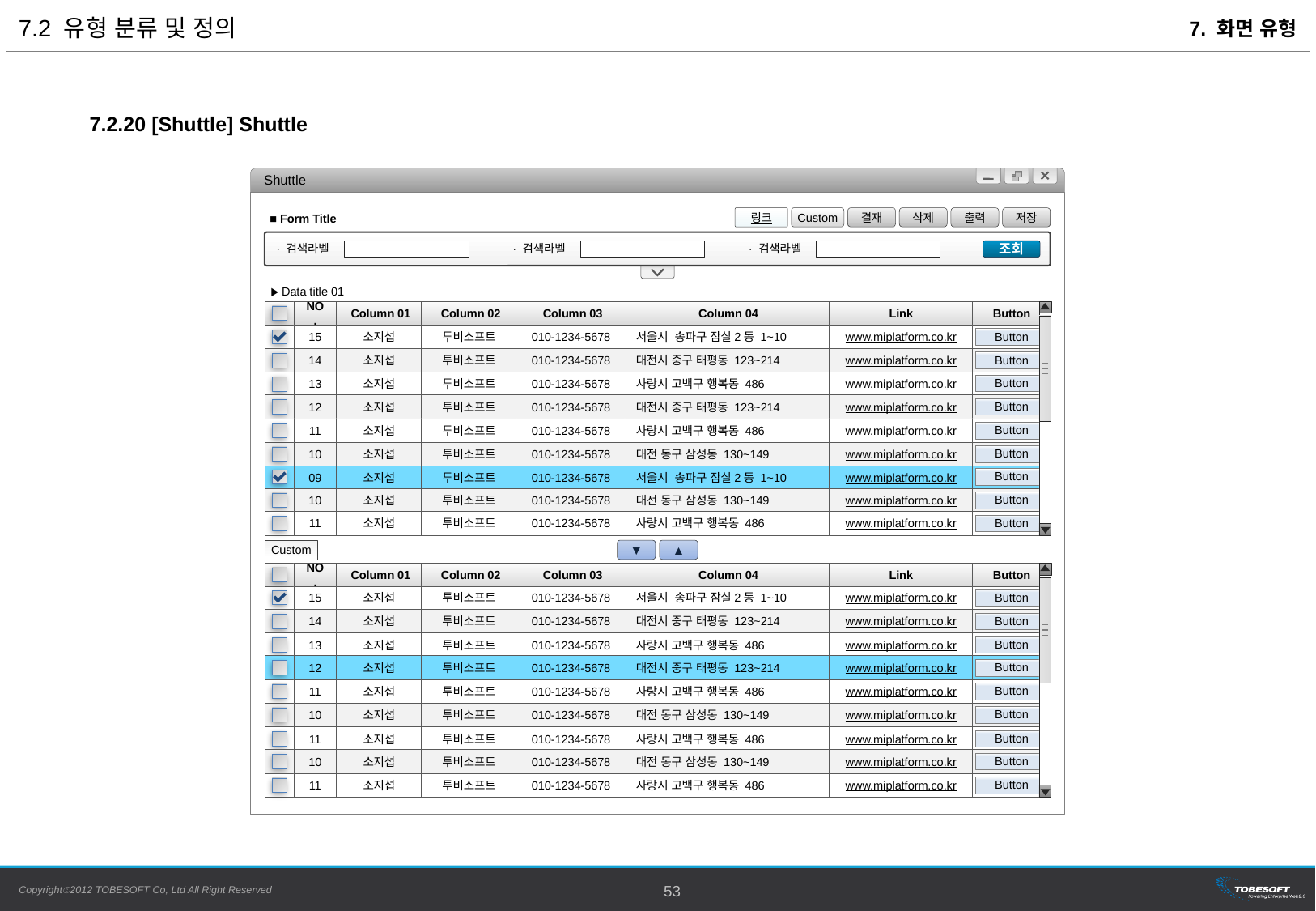

7.2 유형 분류 및 정의
7. 화면 유형
7.2.20 [Shuttle] Shuttle

Shuttle

■ Form Title
링크
Custom
결재
삭제
출력
저장

· 검색라벨
· 검색라벨
· 검색라벨

조회

▶ Data title 01

NO.
 Column 01
 Column 02
 Column 03
 Column 04
Link
Button

15
소지섭
투비소프트
010-1234-5678
서울시  송파구 잠실2동 1~10
www.miplatform.co.kr

Button

14
소지섭
투비소프트
010-1234-5678
대전시 중구 태평동 123~214
www.miplatform.co.kr

Button

13
소지섭
투비소프트
010-1234-5678
사랑시 고백구 행복동 486
www.miplatform.co.kr

Button

12
소지섭
투비소프트
010-1234-5678
대전시 중구 태평동 123~214
www.miplatform.co.kr

Button

11
소지섭
투비소프트
010-1234-5678
사랑시 고백구 행복동 486
www.miplatform.co.kr

Button

10
소지섭
투비소프트
010-1234-5678
대전 동구 삼성동 130~149
www.miplatform.co.kr

Button

09
소지섭
투비소프트
010-1234-5678
서울시  송파구 잠실2동 1~10
www.miplatform.co.kr

Button

10
소지섭
투비소프트
010-1234-5678
대전 동구 삼성동 130~149
www.miplatform.co.kr

Button

11
소지섭
투비소프트
010-1234-5678
사랑시 고백구 행복동 486
www.miplatform.co.kr

Button

Custom
▼
▲

NO.
 Column 01
 Column 02
 Column 03
 Column 04
Link
Button

15
소지섭
투비소프트
010-1234-5678
서울시  송파구 잠실2동 1~10
www.miplatform.co.kr

Button

14
소지섭
투비소프트
010-1234-5678
대전시 중구 태평동 123~214
www.miplatform.co.kr

Button

13
소지섭
투비소프트
010-1234-5678
사랑시 고백구 행복동 486
www.miplatform.co.kr

Button

12
소지섭
투비소프트
010-1234-5678
대전시 중구 태평동 123~214
www.miplatform.co.kr

Button

11
소지섭
투비소프트
010-1234-5678
사랑시 고백구 행복동 486
www.miplatform.co.kr

Button

10
소지섭
투비소프트
010-1234-5678
대전 동구 삼성동 130~149
www.miplatform.co.kr

Button

11
소지섭
투비소프트
010-1234-5678
사랑시 고백구 행복동 486
www.miplatform.co.kr

Button

10
소지섭
투비소프트
010-1234-5678
대전 동구 삼성동 130~149
www.miplatform.co.kr

Button

11
소지섭
투비소프트
010-1234-5678
사랑시 고백구 행복동 486
www.miplatform.co.kr

Button